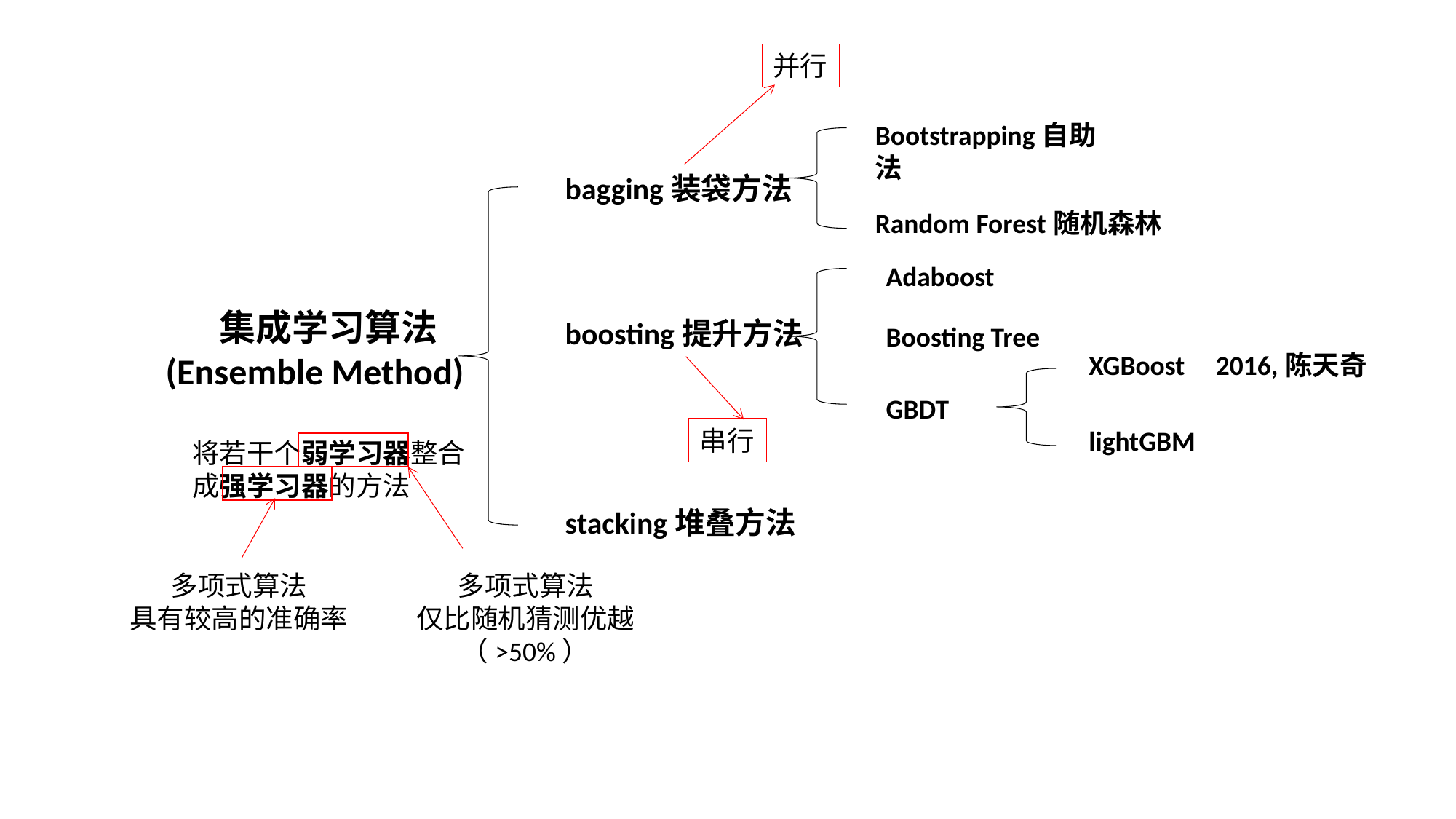

并行
Bootstrapping自助法

bagging装袋方法

Random Forest随机森林
Adaboost

    集成学习算法(Ensemble Method)
boosting提升方法
Boosting Tree
XGBoost     2016,陈天奇

GBDT
串行
lightGBM
将若干个弱学习器整合成强学习器的方法

stacking堆叠方法
多项式算法
具有较高的准确率
多项式算法
仅比随机猜测优越
（>50%）